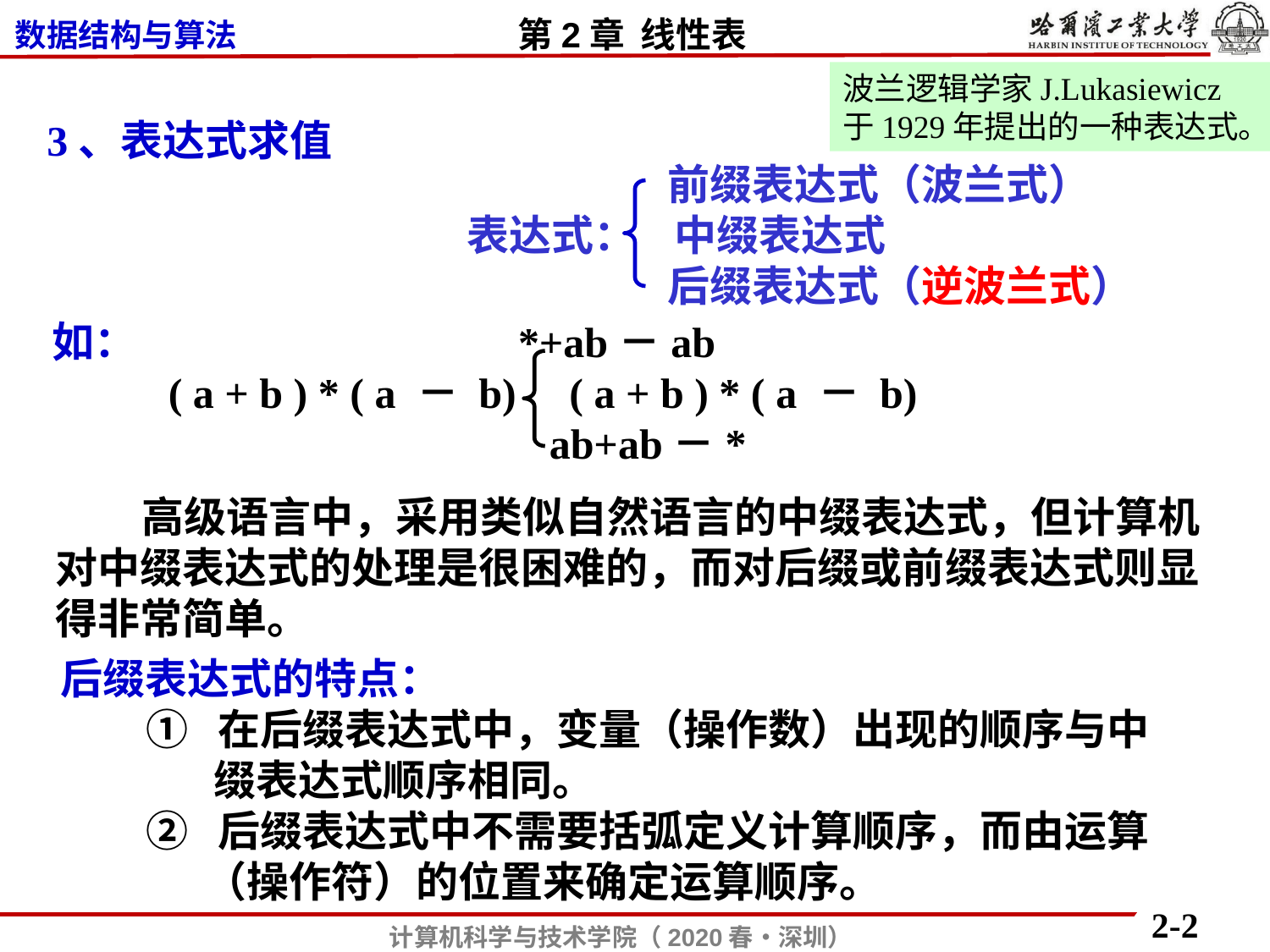

波兰逻辑学家J.Lukasiewicz于1929年提出的一种表达式。
3、表达式求值
                    前缀表达式（波兰式）
表达式：    中缀表达式
                    后缀表达式（逆波兰式）

如：                                       *+ab－ab
           ( a + b ) * ( a － b)     ( a + b ) * ( a － b)
                                               ab+ab－*

        高级语言中，采用类似自然语言的中缀表达式，但计算机
对中缀表达式的处理是很困难的，而对后缀或前缀表达式则显
得非常简单。
后缀表达式的特点：
         ①  在后缀表达式中，变量（操作数）出现的顺序与中
               缀表达式顺序相同。
         ②  后缀表达式中不需要括弧定义计算顺序，而由运算
              （操作符）的位置来确定运算顺序。